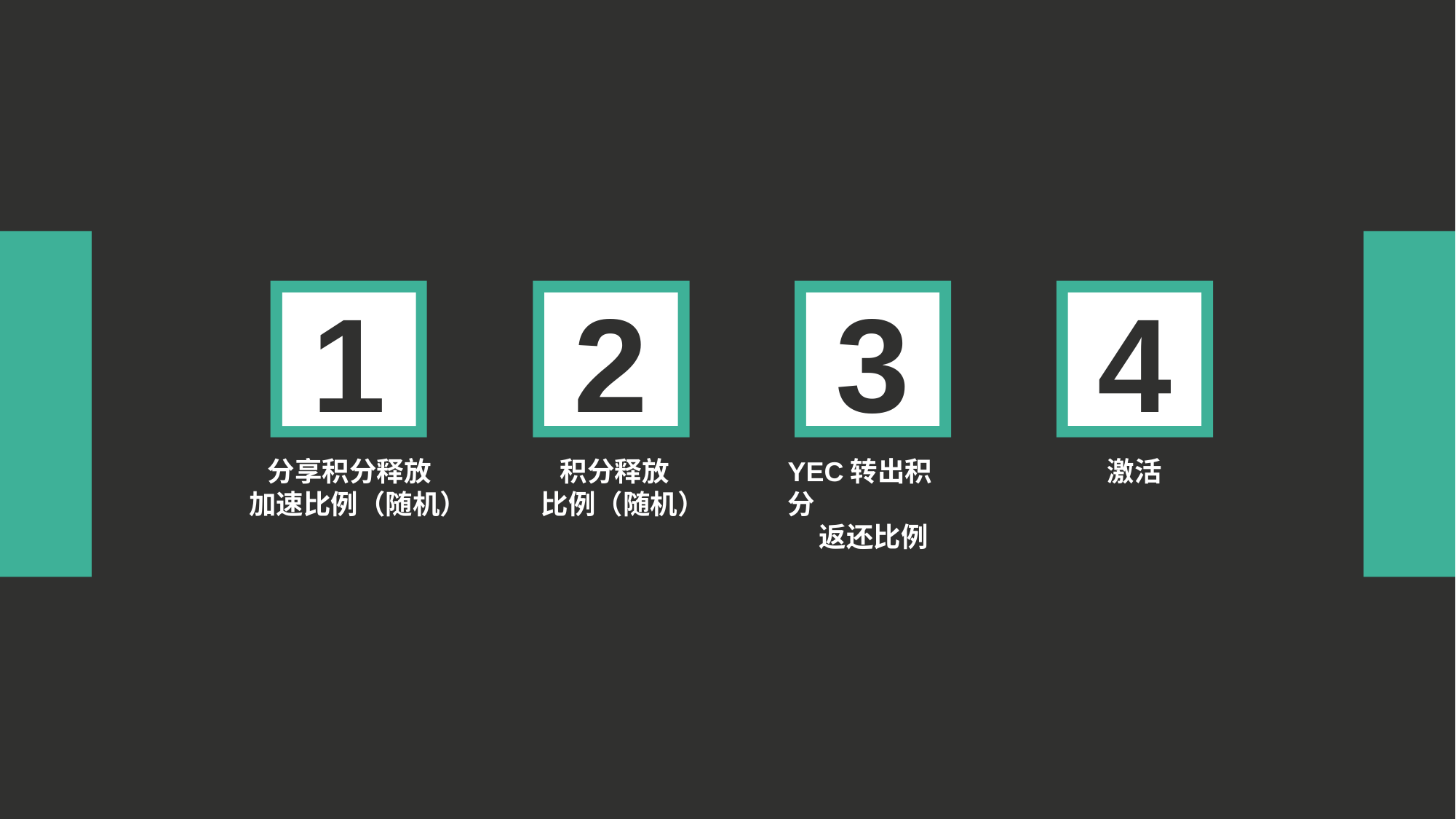

1
2
3
4
  分享积分释放
加速比例（随机）
  积分释放
比例（随机）
YEC转出积分
    返还比例
激活